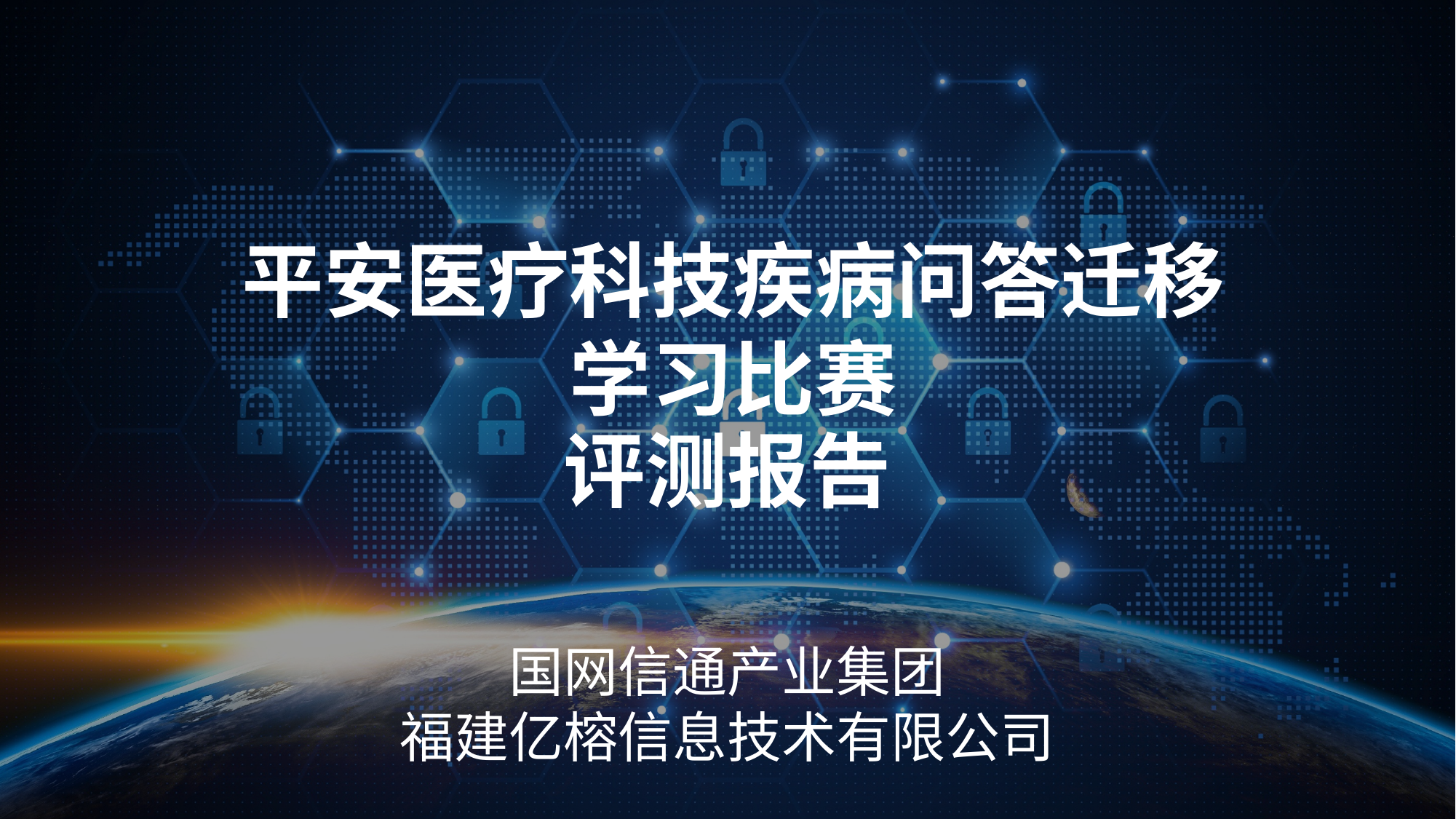

平安医疗科技疾病问答迁移学习比赛

评测报告

国网信通产业集团
福建亿榕信息技术有限公司